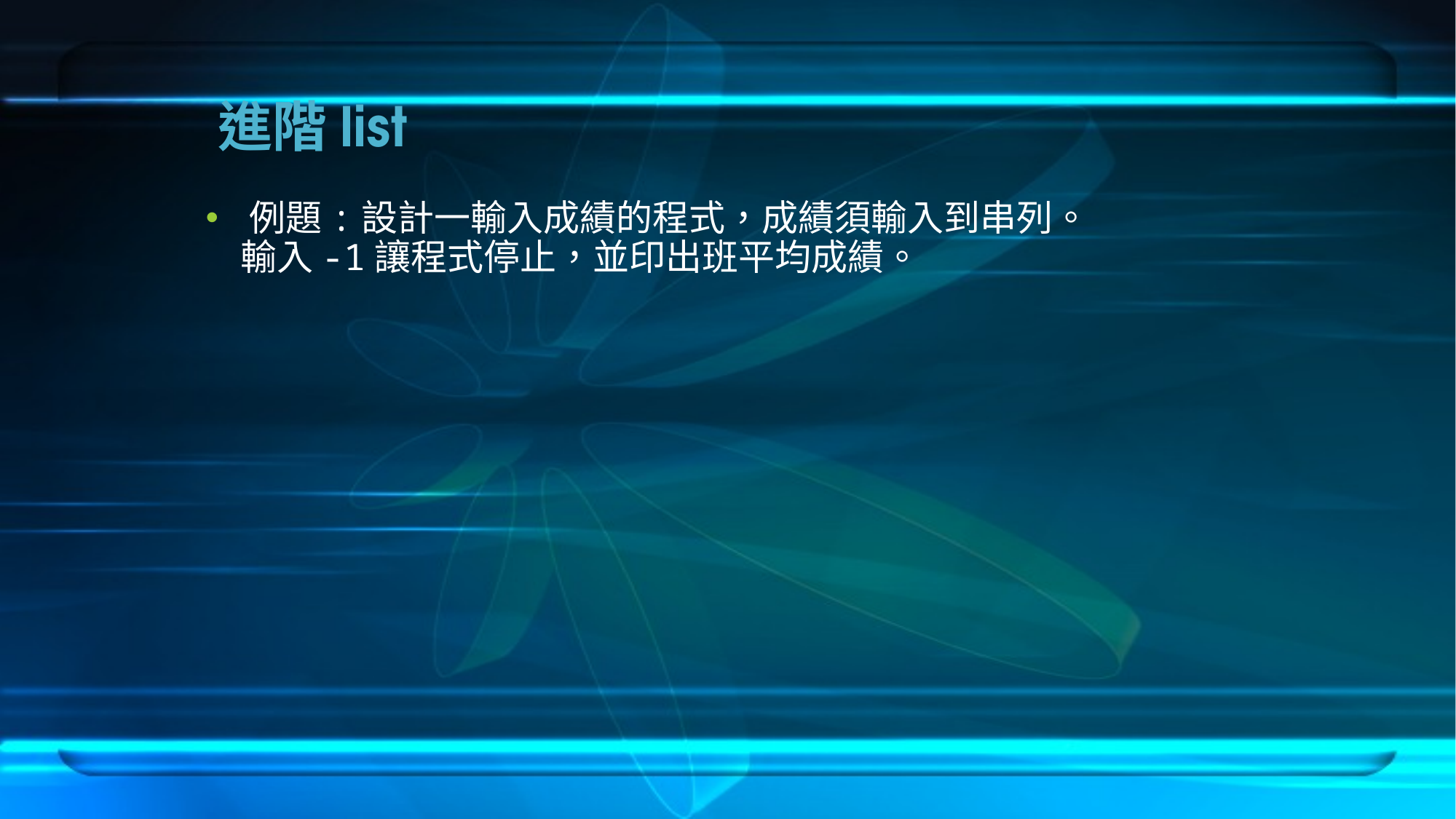

# 進階list
 例題:設計一輸入成績的程式，成績須輸入到串列。
 輸入-1讓程式停止，並印出班平均成績。